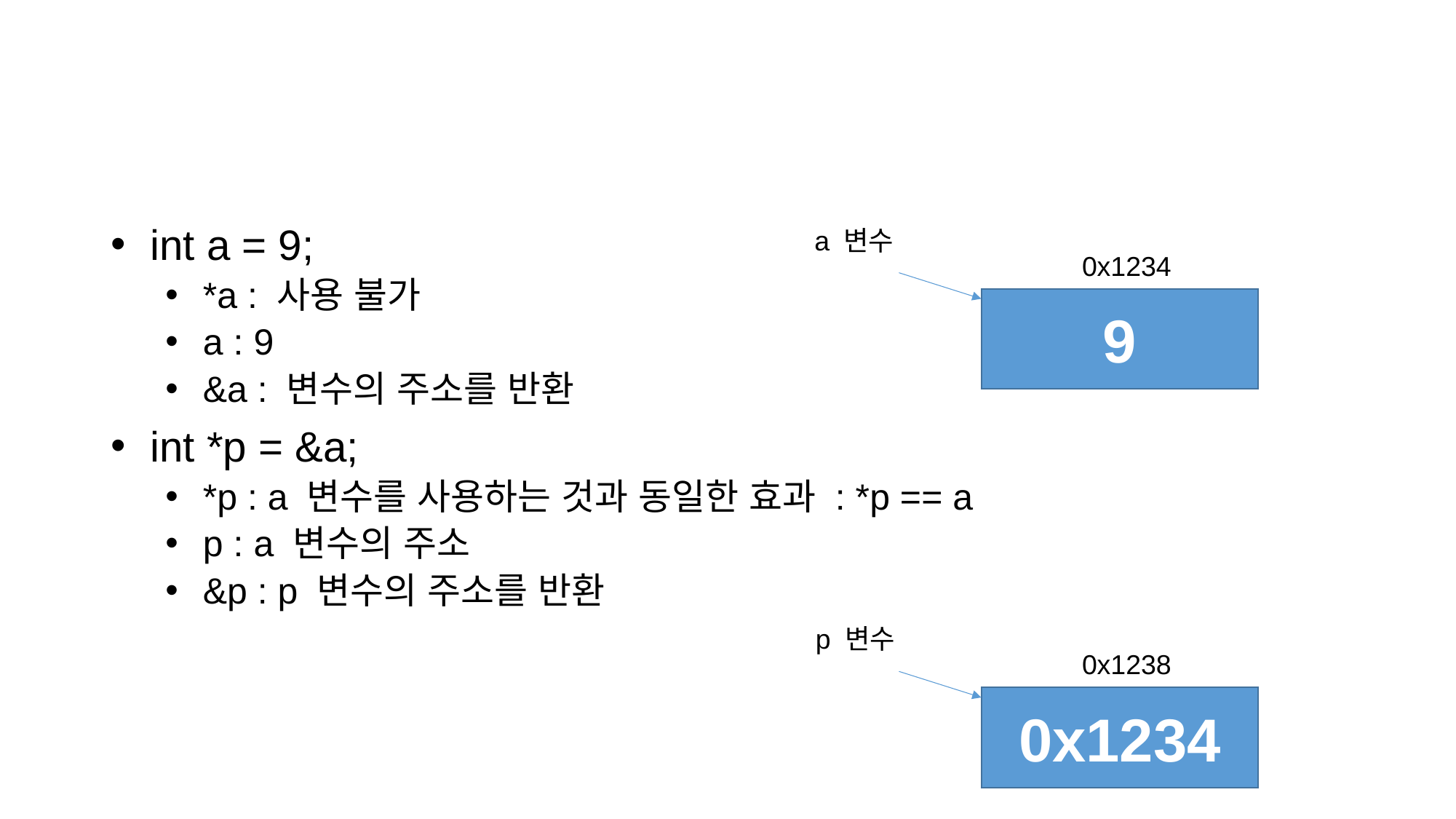

#
 int a = 9;
 *a : 사용 불가
 a : 9
 &a : 변수의 주소를 반환
 int *p = &a;
 *p : a 변수를 사용하는 것과 동일한 효과 : *p == a
 p : a 변수의 주소
 &p : p 변수의 주소를 반환
a 변수
0x1234
9
p 변수
0x1238
0x1234